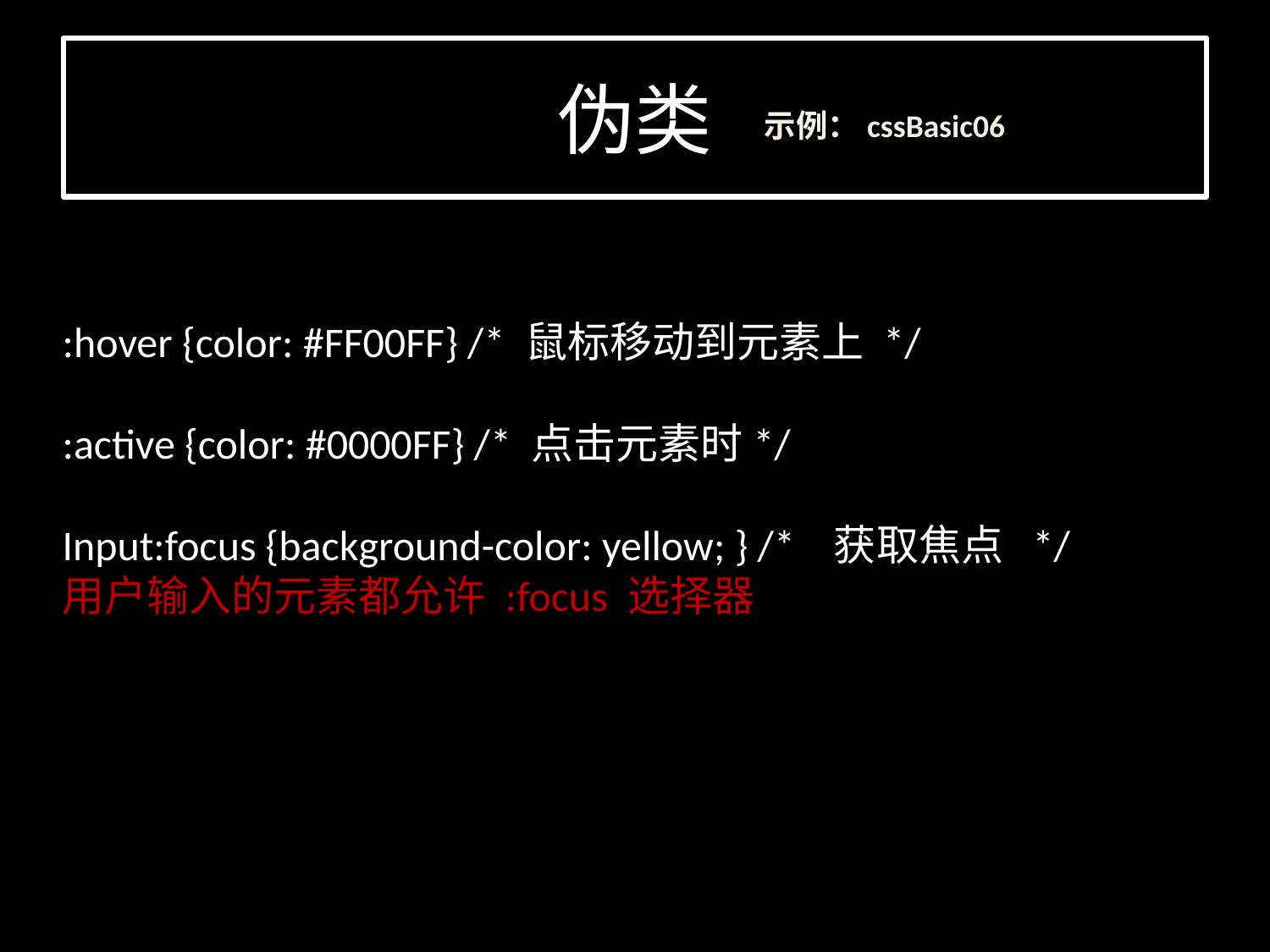

# 伪类
示例：cssBasic06

:hover {color: #FF00FF} /* 鼠标移动到元素上 */

:active {color: #0000FF} /* 点击元素时*/

Input:focus {background-color: yellow; } /*   获取焦点  */
用户输入的元素都允许 :focus 选择器